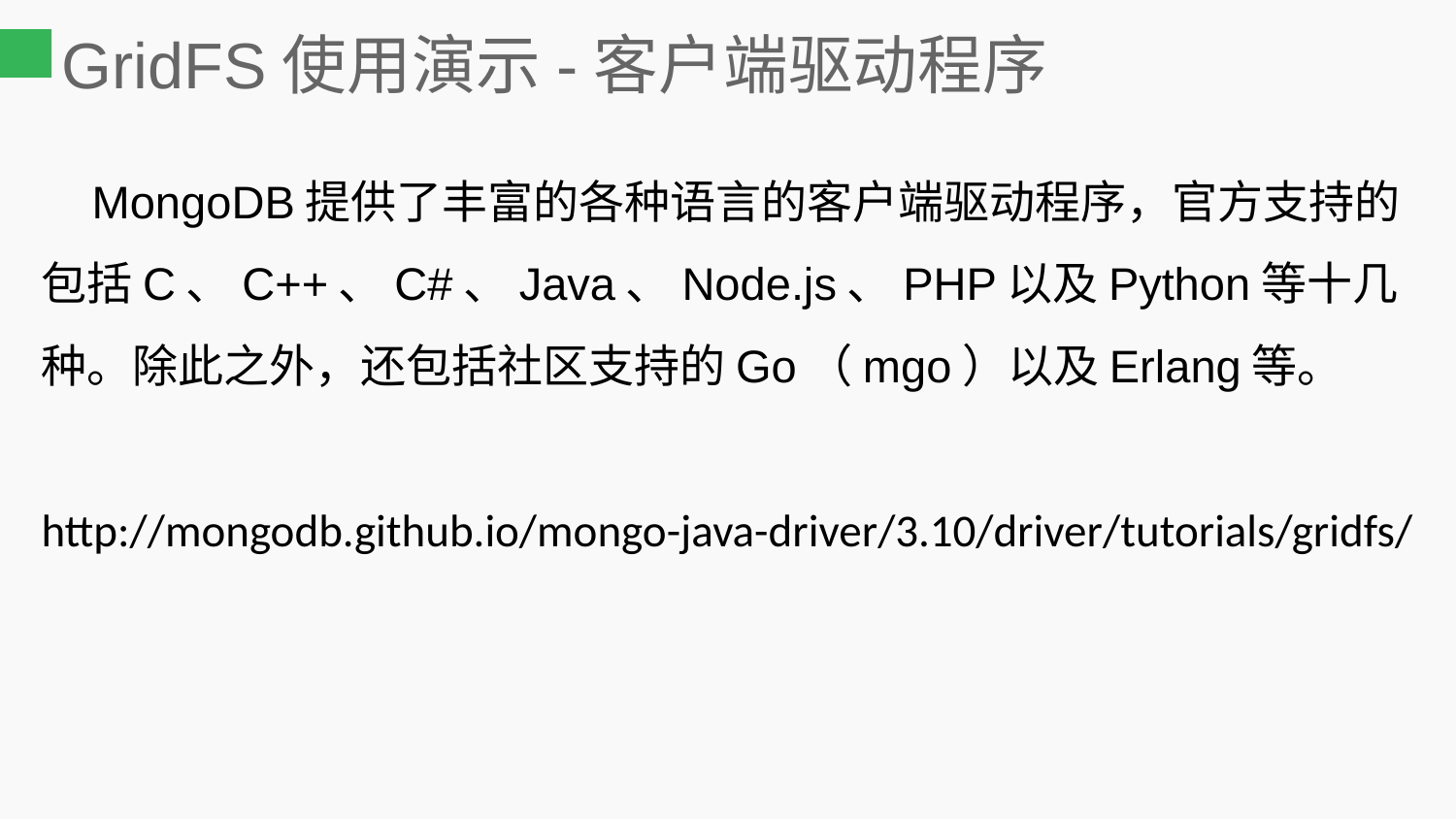

# GridFS使用演示-客户端驱动程序
    MongoDB提供了丰富的各种语言的客户端驱动程序，官方支持的包括C、C++、C#、Java、Node.js、PHP以及Python等十几种。除此之外，还包括社区支持的Go（mgo）以及Erlang等。

http://mongodb.github.io/mongo-java-driver/3.10/driver/tutorials/gridfs/